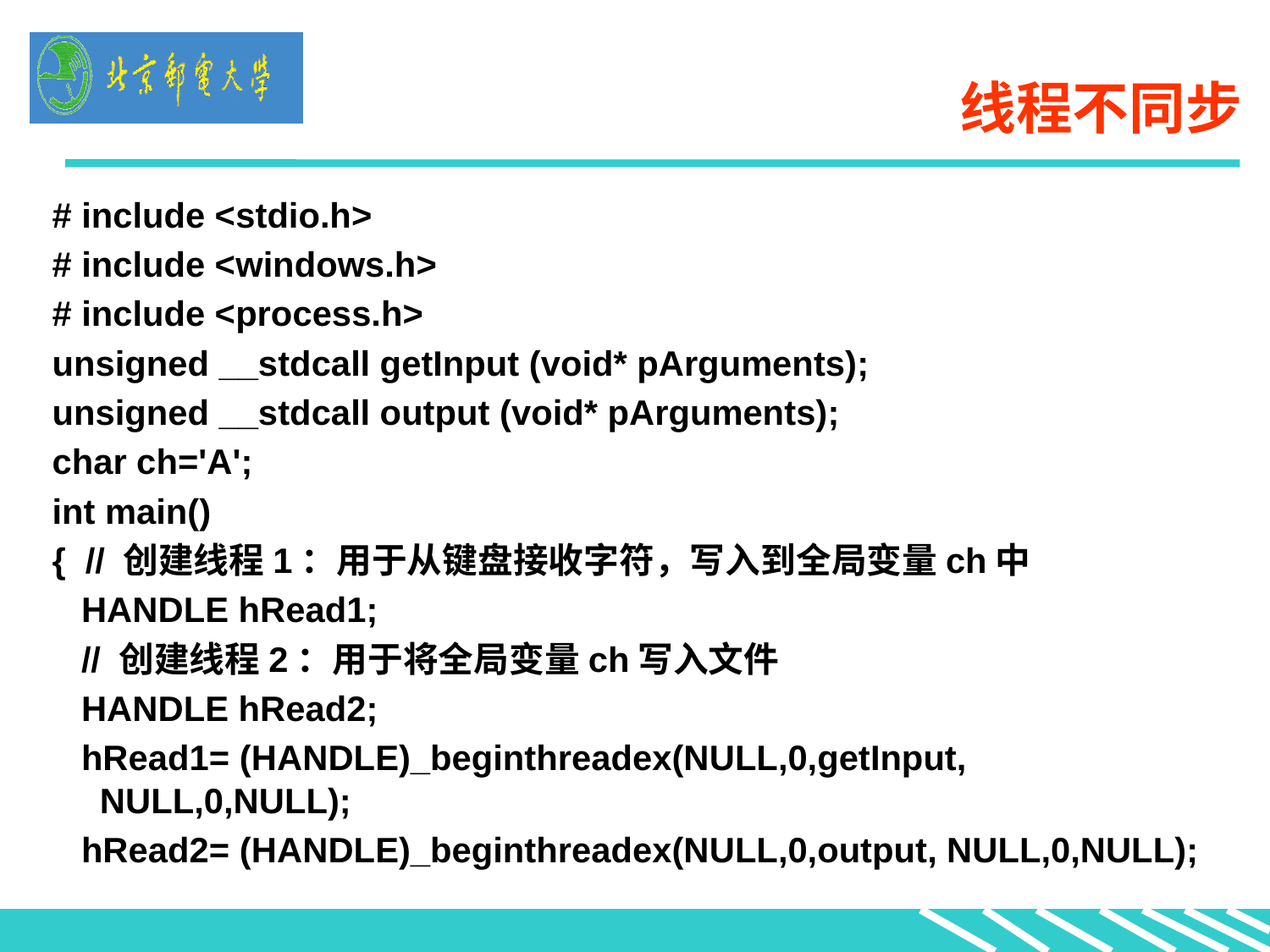

# 线程不同步
# include <stdio.h>
# include <windows.h>
# include <process.h>
unsigned __stdcall getInput (void* pArguments);
unsigned __stdcall output (void* pArguments);
char ch='A';
int main()
{  // 创建线程1：用于从键盘接收字符，写入到全局变量ch中
   HANDLE hRead1;
   // 创建线程2：用于将全局变量ch写入文件
   HANDLE hRead2;
   hRead1= (HANDLE)_beginthreadex(NULL,0,getInput, NULL,0,NULL);
   hRead2= (HANDLE)_beginthreadex(NULL,0,output, NULL,0,NULL);